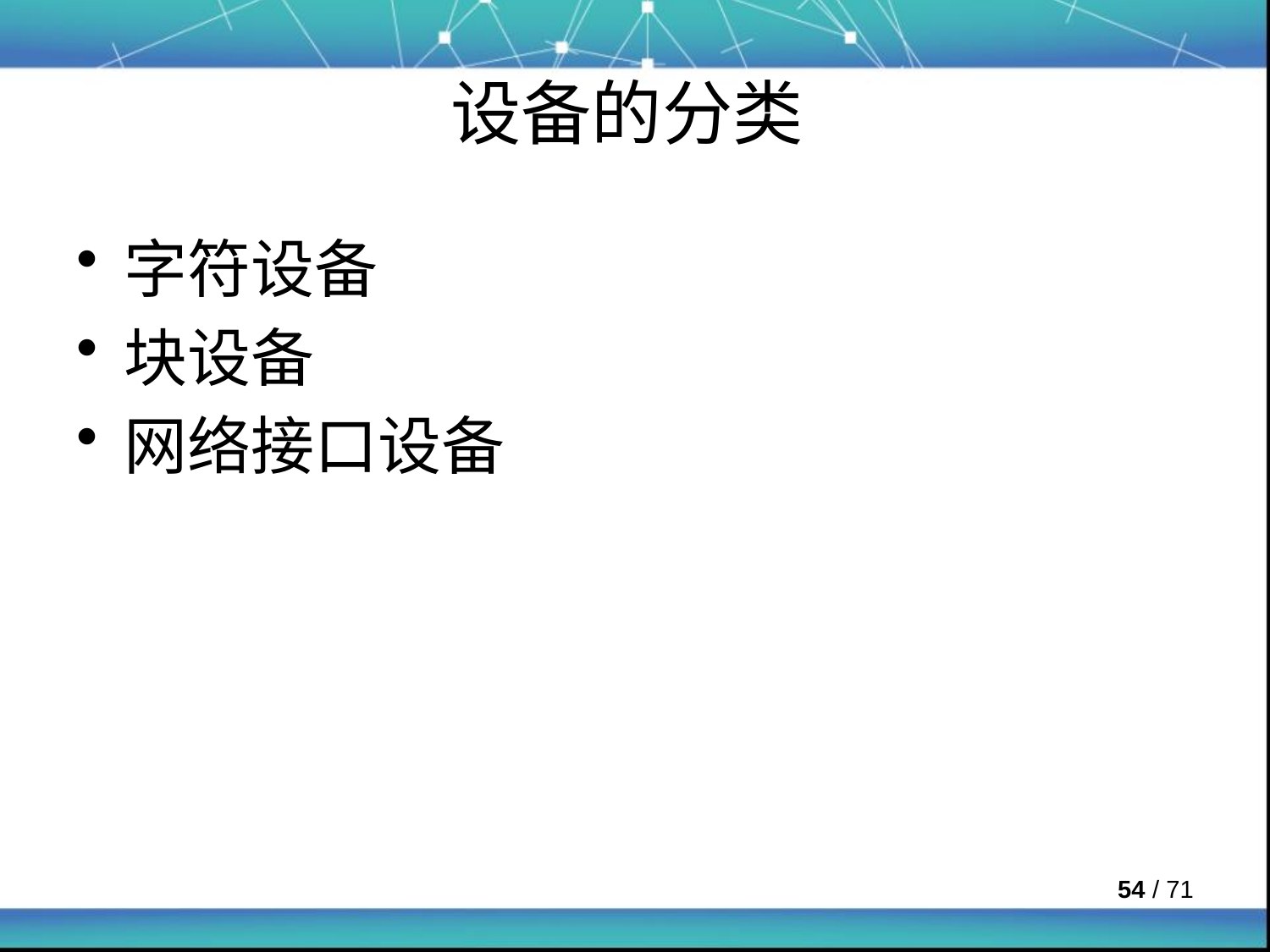

# 设备的分类
字符设备
块设备
网络接口设备
54 / 71